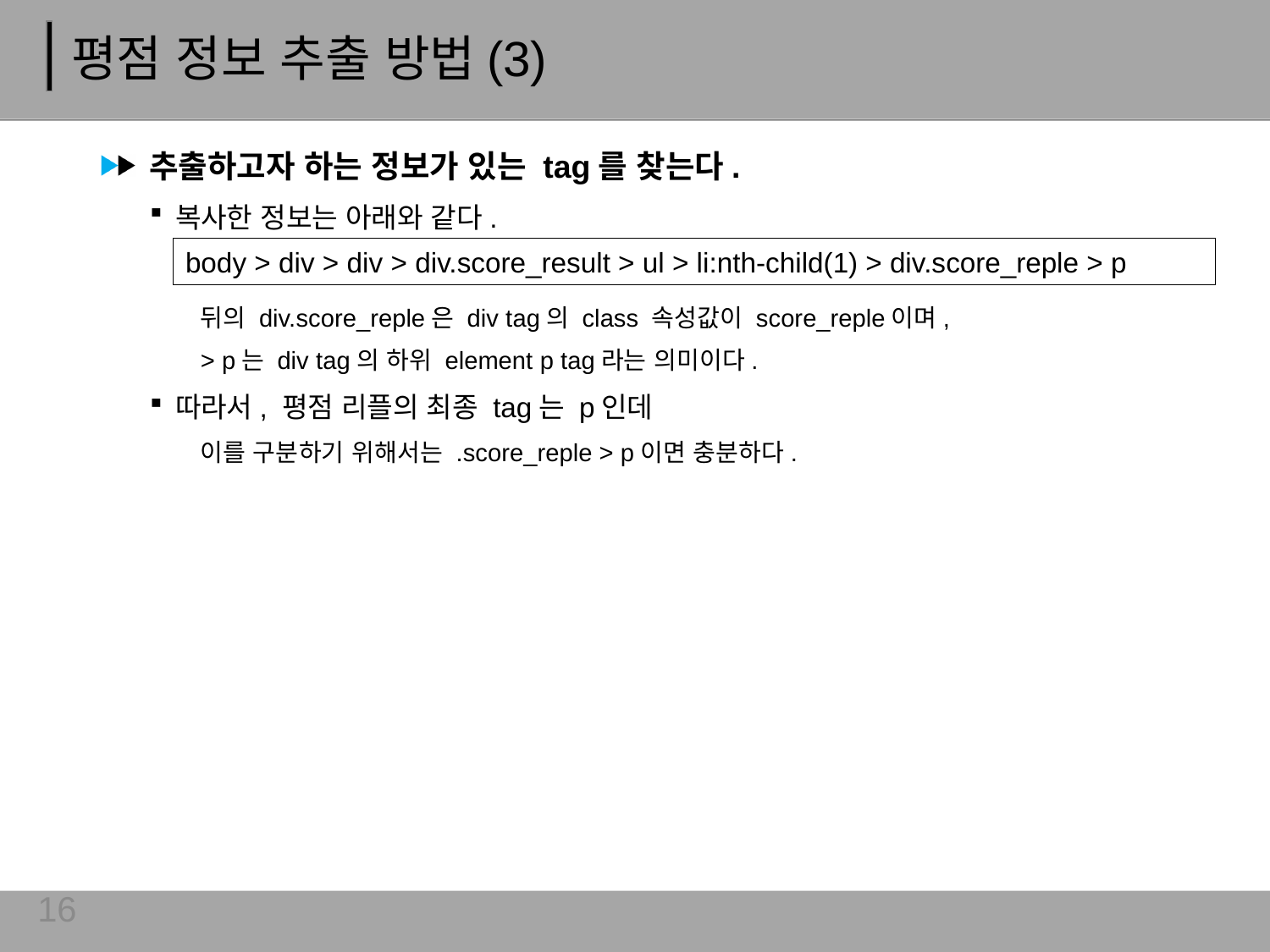

# 평점 정보 추출 방법(3)
추출하고자 하는 정보가 있는 tag를 찾는다.
복사한 정보는 아래와 같다.

뒤의 div.score_reple은 div tag의 class 속성값이 score_reple이며,
> p는 div tag의 하위 element p tag라는 의미이다.
따라서, 평점 리플의 최종 tag는 p인데
이를 구분하기 위해서는 .score_reple > p이면 충분하다.

body > div > div > div.score_result > ul > li:nth-child(1) > div.score_reple > p
16